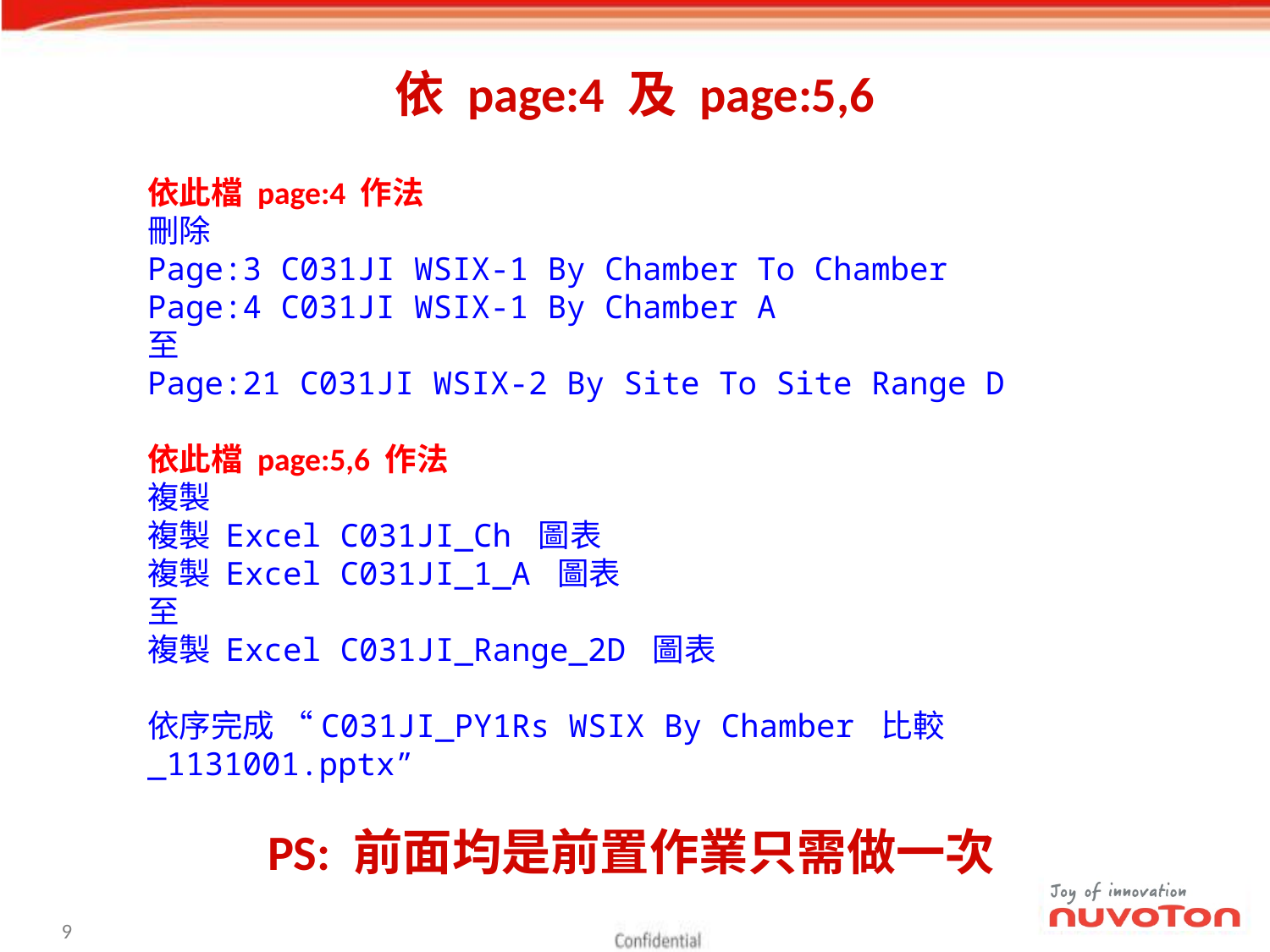

# 依 page:4 及 page:5,6
依此檔 page:4 作法
刪除
Page:3 C031JI WSIX-1 By Chamber To Chamber
Page:4 C031JI WSIX-1 By Chamber A
至
Page:21 C031JI WSIX-2 By Site To Site Range D

依此檔 page:5,6 作法
複製
複製 Excel C031JI_Ch 圖表
複製 Excel C031JI_1_A 圖表
至
複製 Excel C031JI_Range_2D 圖表

依序完成 “C031JI_PY1Rs WSIX By Chamber 比較_1131001.pptx”

PS: 前面均是前置作業只需做一次
9